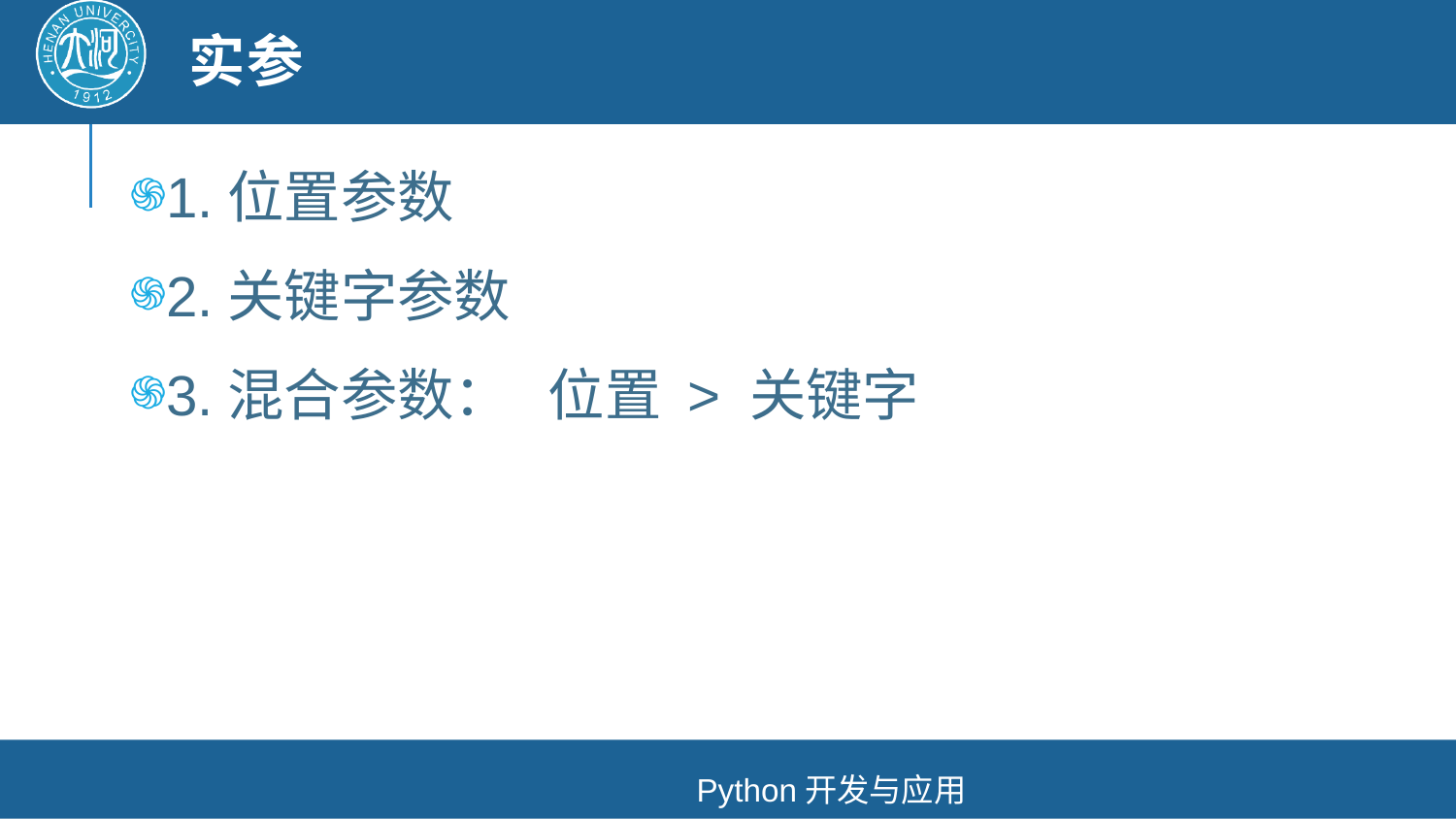

# 实参
1.位置参数
2.关键字参数
3.混合参数：   位置 > 关键字

Python开发与应用
16